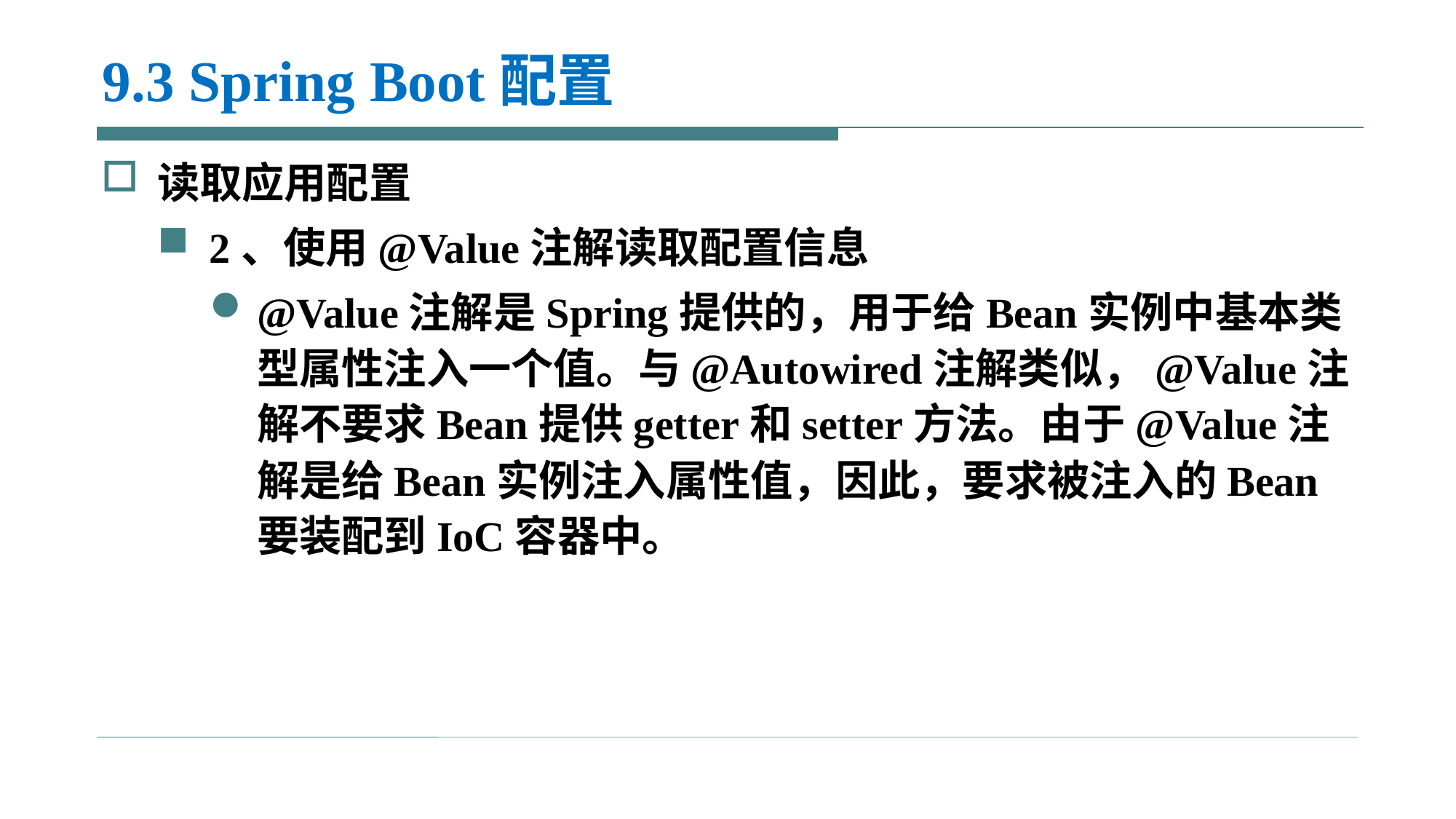

# 9.3 Spring Boot配置
读取应用配置
2、使用@Value注解读取配置信息
@Value注解是Spring提供的，用于给Bean实例中基本类型属性注入一个值。与@Autowired注解类似，@Value注解不要求Bean提供getter和setter方法。由于@Value注解是给Bean实例注入属性值，因此，要求被注入的Bean要装配到IoC容器中。
29